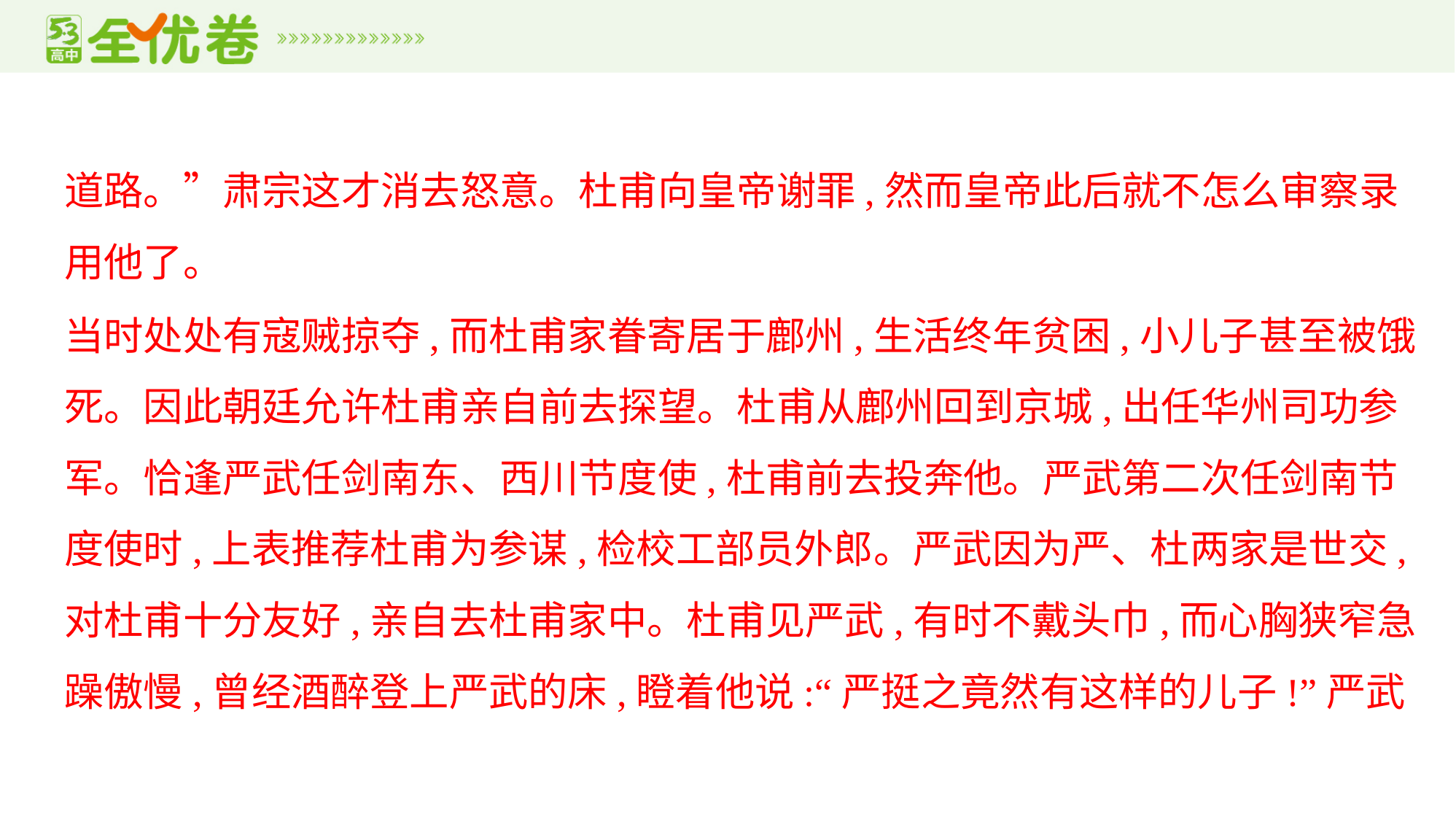

道路。”肃宗这才消去怒意。杜甫向皇帝谢罪,然而皇帝此后就不怎么审察录
用他了。
当时处处有寇贼掠夺,而杜甫家眷寄居于鄜州,生活终年贫困,小儿子甚至被饿
死。因此朝廷允许杜甫亲自前去探望。杜甫从鄜州回到京城,出任华州司功参
军。恰逢严武任剑南东、西川节度使,杜甫前去投奔他。严武第二次任剑南节
度使时,上表推荐杜甫为参谋,检校工部员外郎。严武因为严、杜两家是世交,
对杜甫十分友好,亲自去杜甫家中。杜甫见严武,有时不戴头巾,而心胸狭窄急
躁傲慢,曾经酒醉登上严武的床,瞪着他说:“严挺之竟然有这样的儿子!”严武